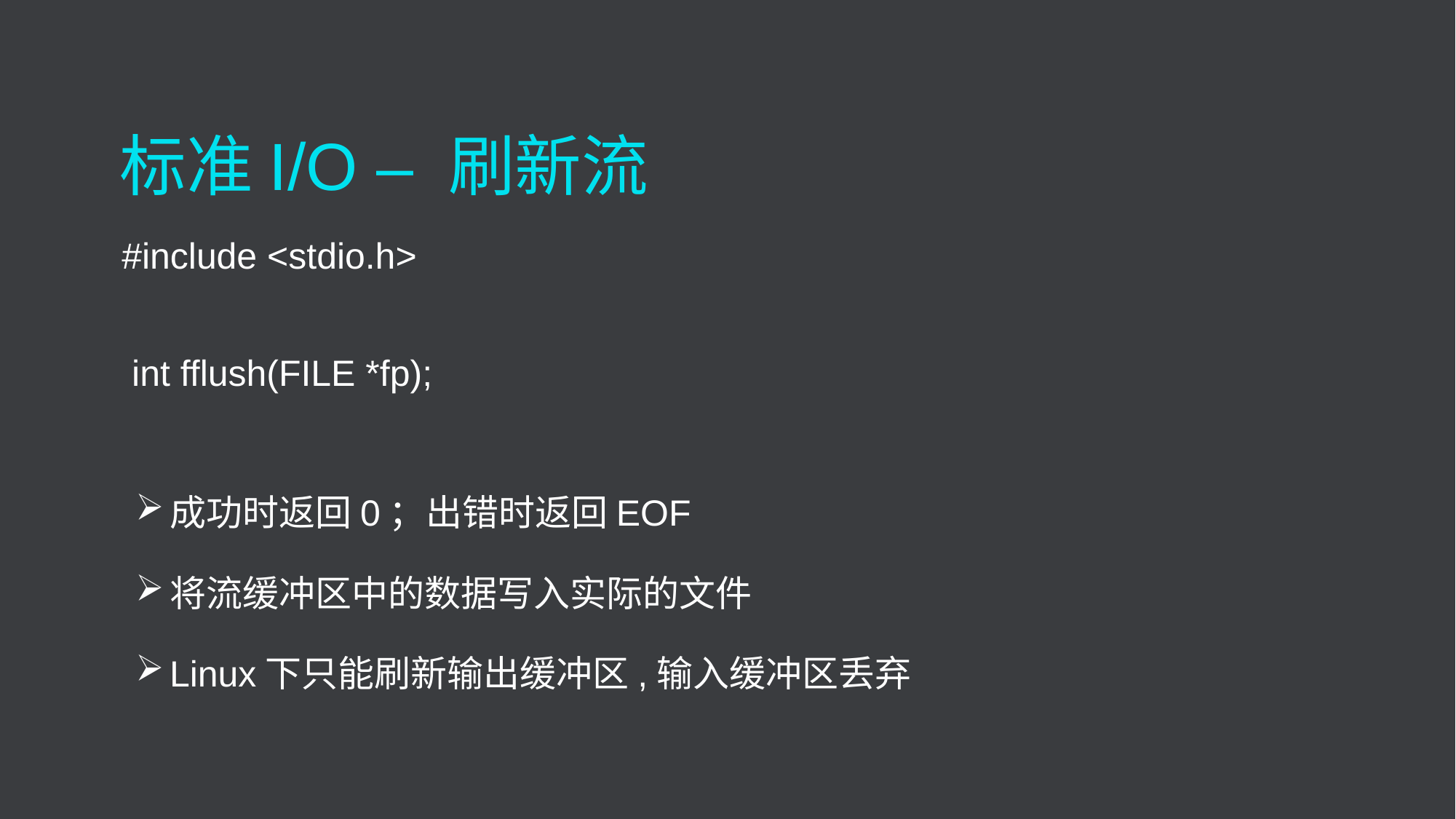

标准I/O – 刷新流
	#include <stdio.h>

     int fflush(FILE *fp);

成功时返回0；出错时返回EOF
将流缓冲区中的数据写入实际的文件
Linux下只能刷新输出缓冲区,输入缓冲区丢弃